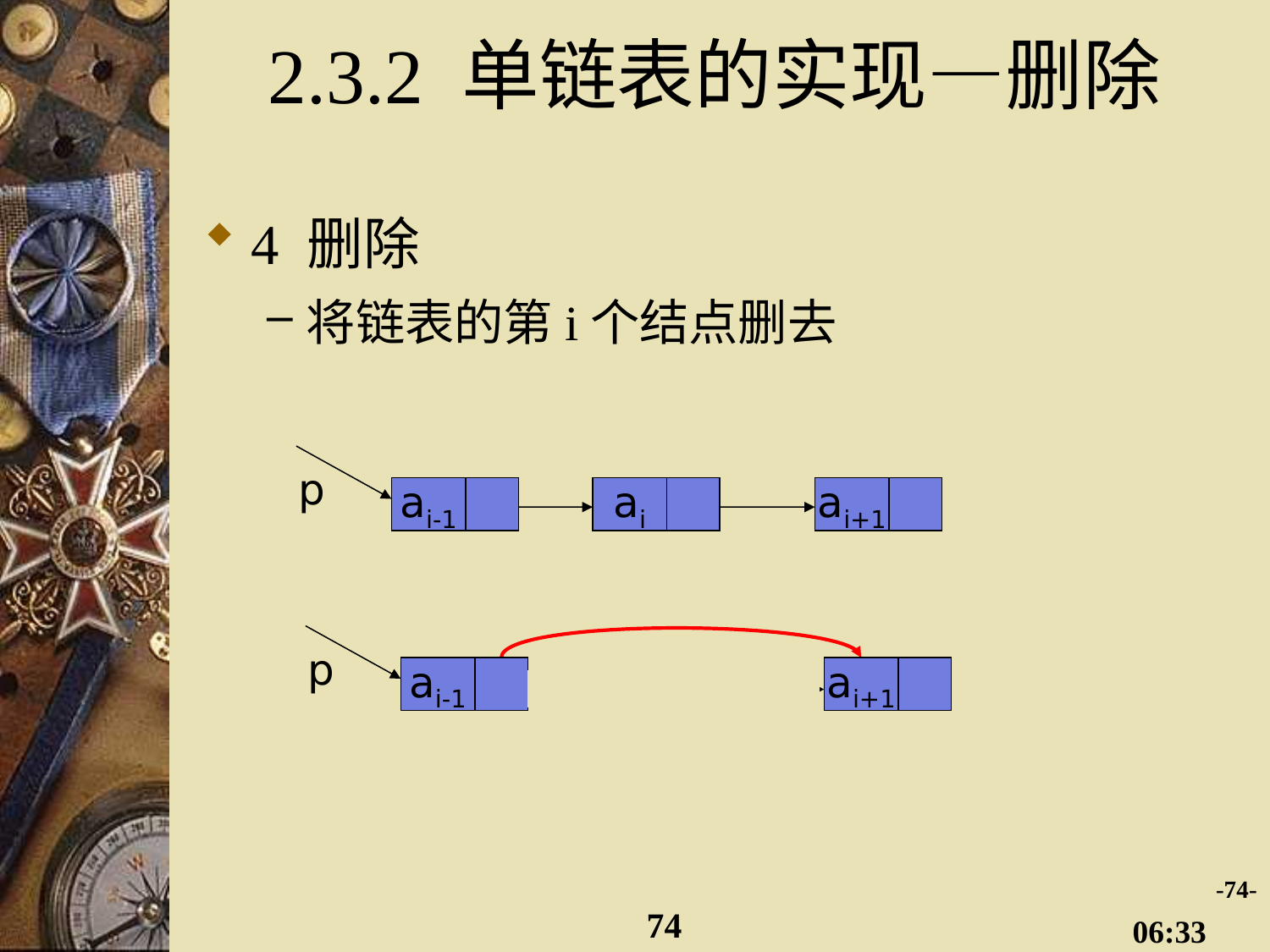

# 2.3.2 单链表的实现—删除
4 删除
将链表的第i个结点删去

p
ai-1

ai

ai+1

p
ai-1

ai

ai+1

s
-74-